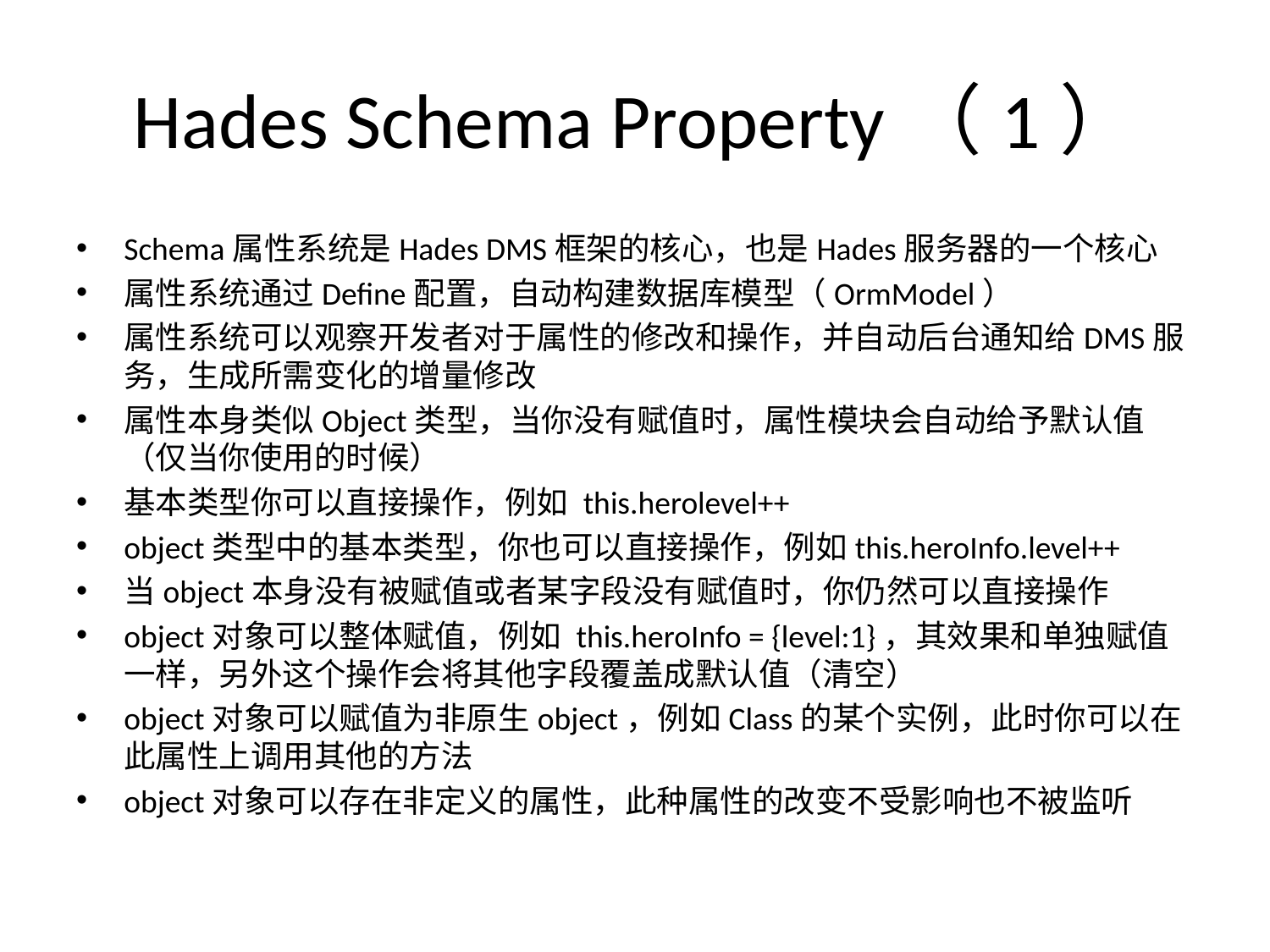

# Hades Schema Property（1）
Schema属性系统是Hades DMS框架的核心，也是Hades服务器的一个核心
属性系统通过Define配置，自动构建数据库模型（OrmModel）
属性系统可以观察开发者对于属性的修改和操作，并自动后台通知给DMS服务，生成所需变化的增量修改
属性本身类似Object类型，当你没有赋值时，属性模块会自动给予默认值（仅当你使用的时候）
基本类型你可以直接操作，例如 this.herolevel++
object类型中的基本类型，你也可以直接操作，例如this.heroInfo.level++
当object本身没有被赋值或者某字段没有赋值时，你仍然可以直接操作
object对象可以整体赋值，例如 this.heroInfo = {level:1}，其效果和单独赋值一样，另外这个操作会将其他字段覆盖成默认值（清空）
object对象可以赋值为非原生object，例如Class的某个实例，此时你可以在此属性上调用其他的方法
object对象可以存在非定义的属性，此种属性的改变不受影响也不被监听